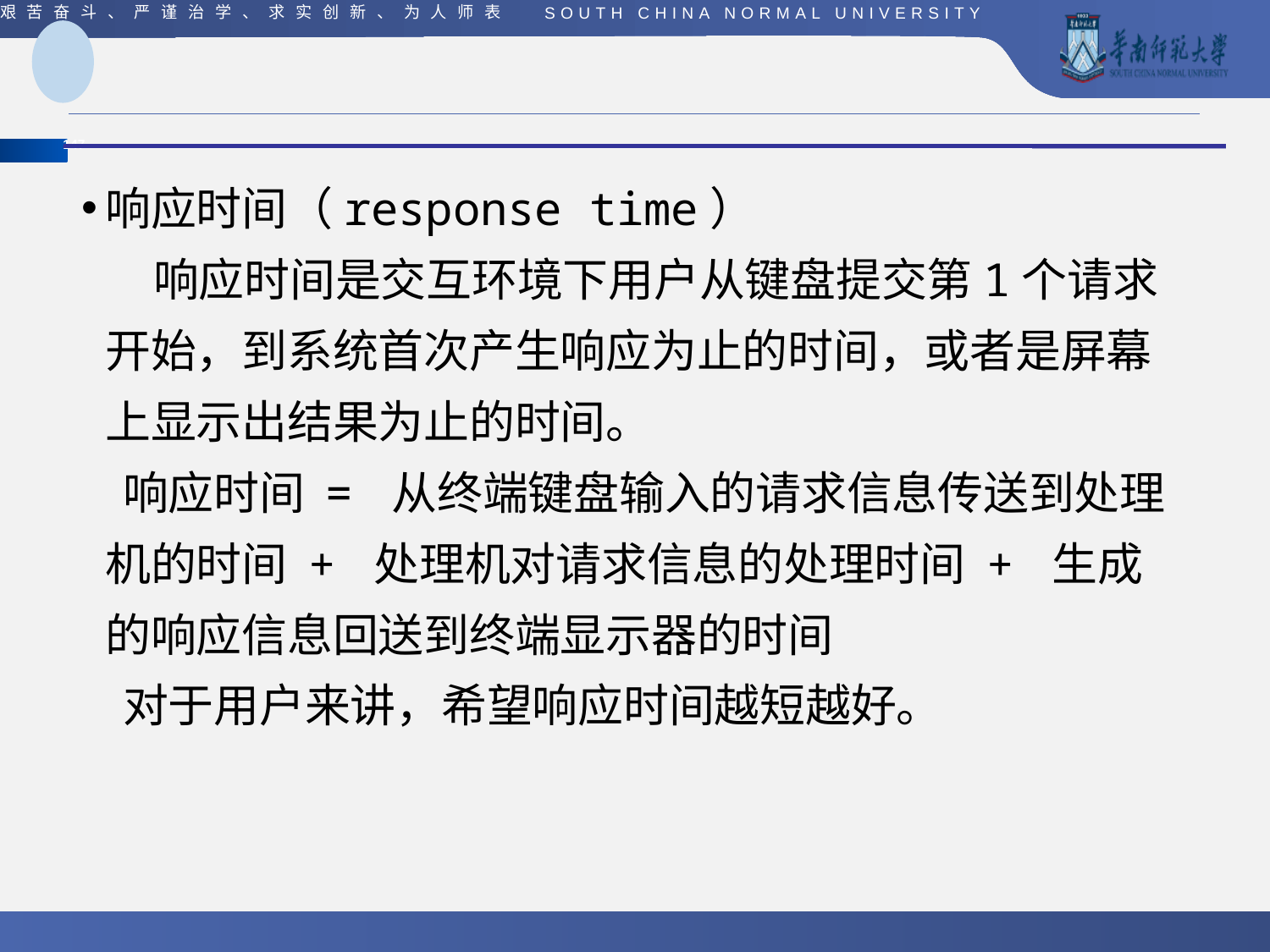

#
响应时间（response time）
      响应时间是交互环境下用户从键盘提交第1个请求开始，到系统首次产生响应为止的时间，或者是屏幕上显示出结果为止的时间。
   响应时间 = 从终端键盘输入的请求信息传送到处理机的时间 + 处理机对请求信息的处理时间 + 生成的响应信息回送到终端显示器的时间
   对于用户来讲，希望响应时间越短越好。

147